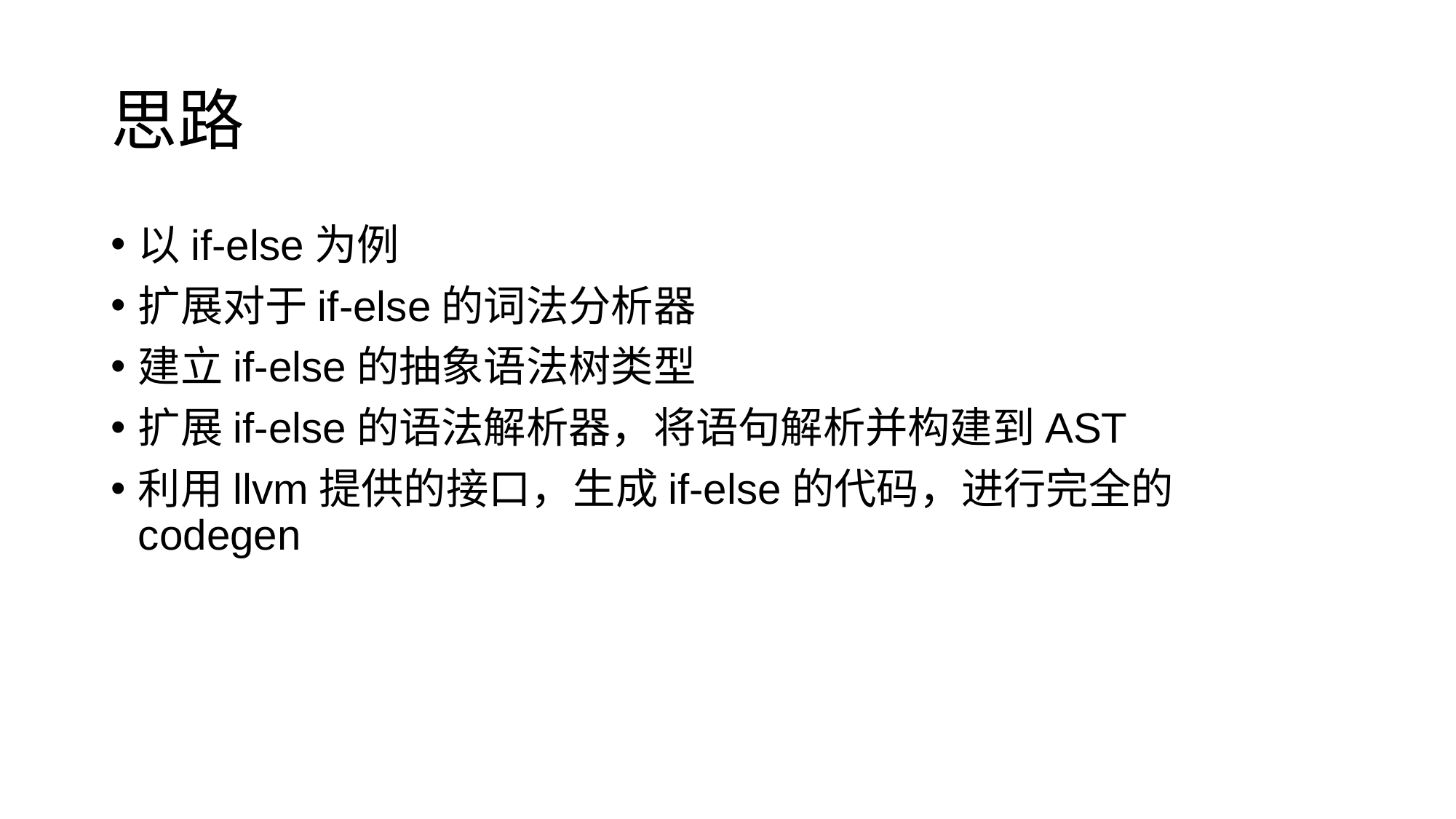

# 思路
以if-else为例
扩展对于if-else的词法分析器
建立if-else的抽象语法树类型
扩展if-else的语法解析器，将语句解析并构建到AST
利用llvm提供的接口，生成if-else的代码，进行完全的codegen